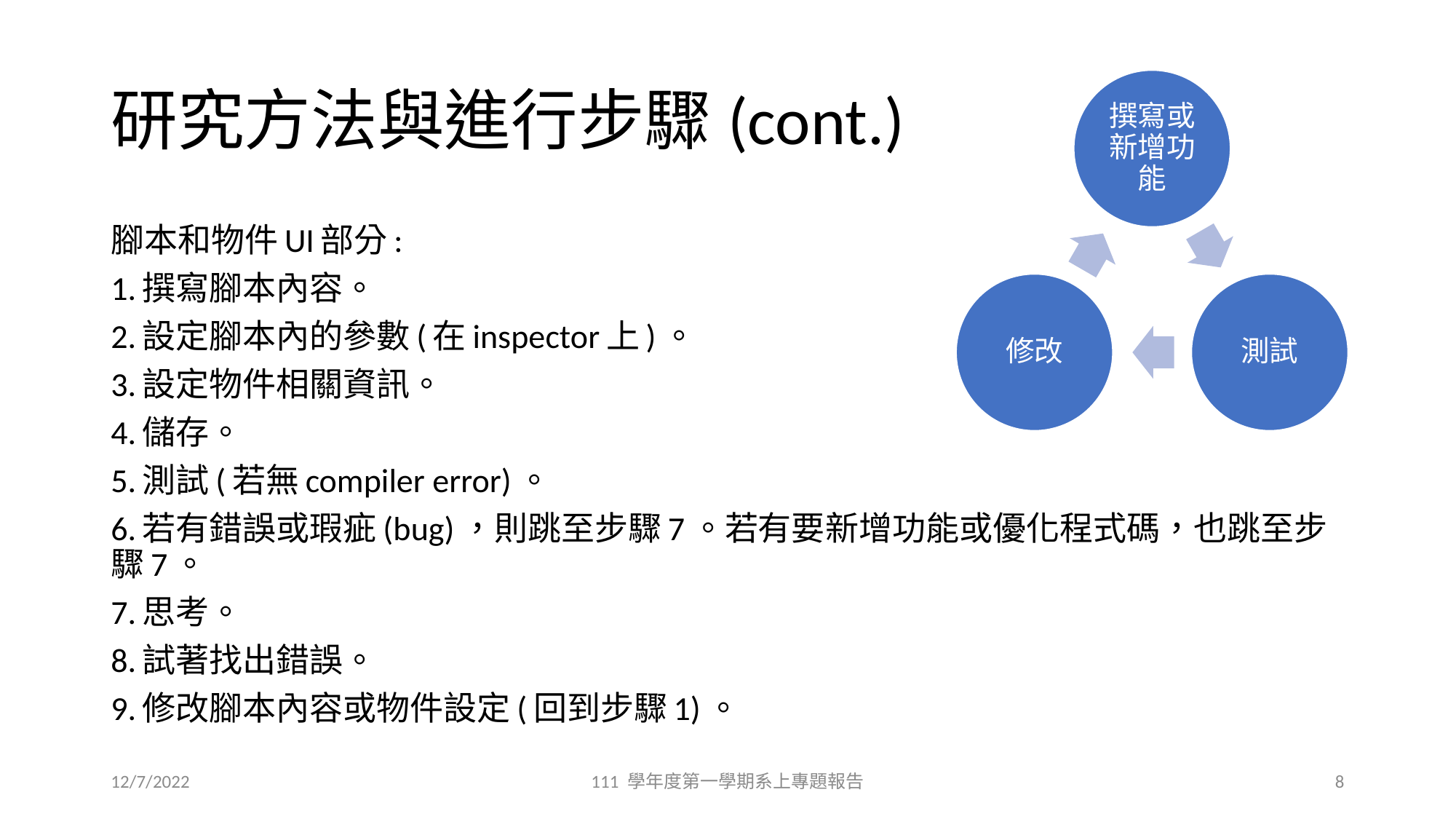

# 研究方法與進行步驟(cont.)
撰寫或新增功能

測試

修改

腳本和物件UI部分:
1.撰寫腳本內容。
2.設定腳本內的參數(在inspector上)。
3.設定物件相關資訊。
4.儲存。
5.測試(若無compiler error)。
6.若有錯誤或瑕疵(bug)，則跳至步驟7。若有要新增功能或優化程式碼，也跳至步驟7。
7.思考。
8.試著找出錯誤。
9.修改腳本內容或物件設定(回到步驟1)。

12/7/2022
111 學年度第一學期系上專題報告
8